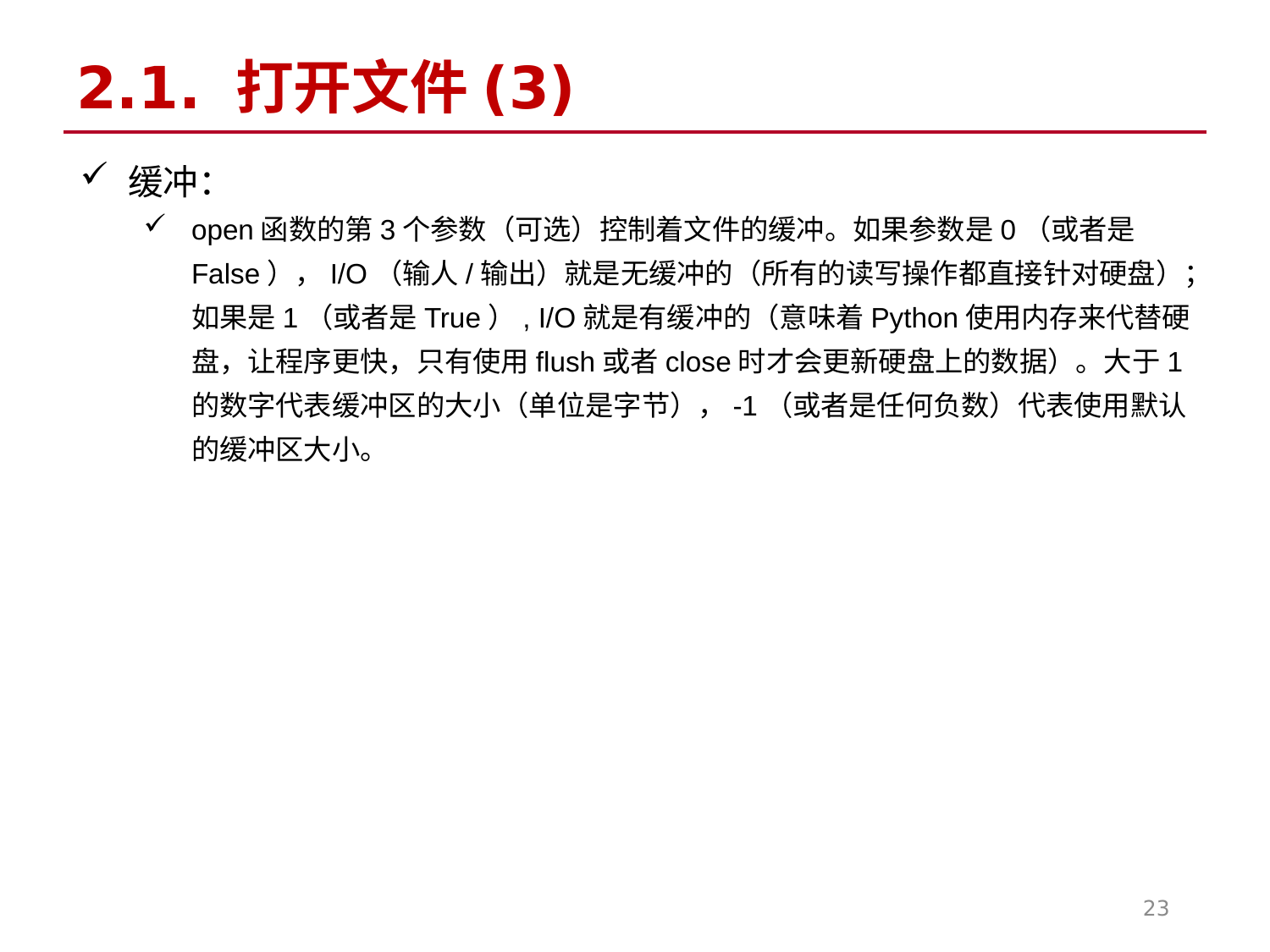

# 2.1. 打开文件(3)
缓冲：
open函数的第3个参数（可选）控制着文件的缓冲。如果参数是0（或者是False），I/O（输人/输出）就是无缓冲的（所有的读写操作都直接针对硬盘）；如果是1（或者是True）, I/O就是有缓冲的（意味着Python使用内存来代替硬盘，让程序更快，只有使用flush或者close时才会更新硬盘上的数据）。大于1的数字代表缓冲区的大小（单位是字节），-1（或者是任何负数）代表使用默认的缓冲区大小。
23